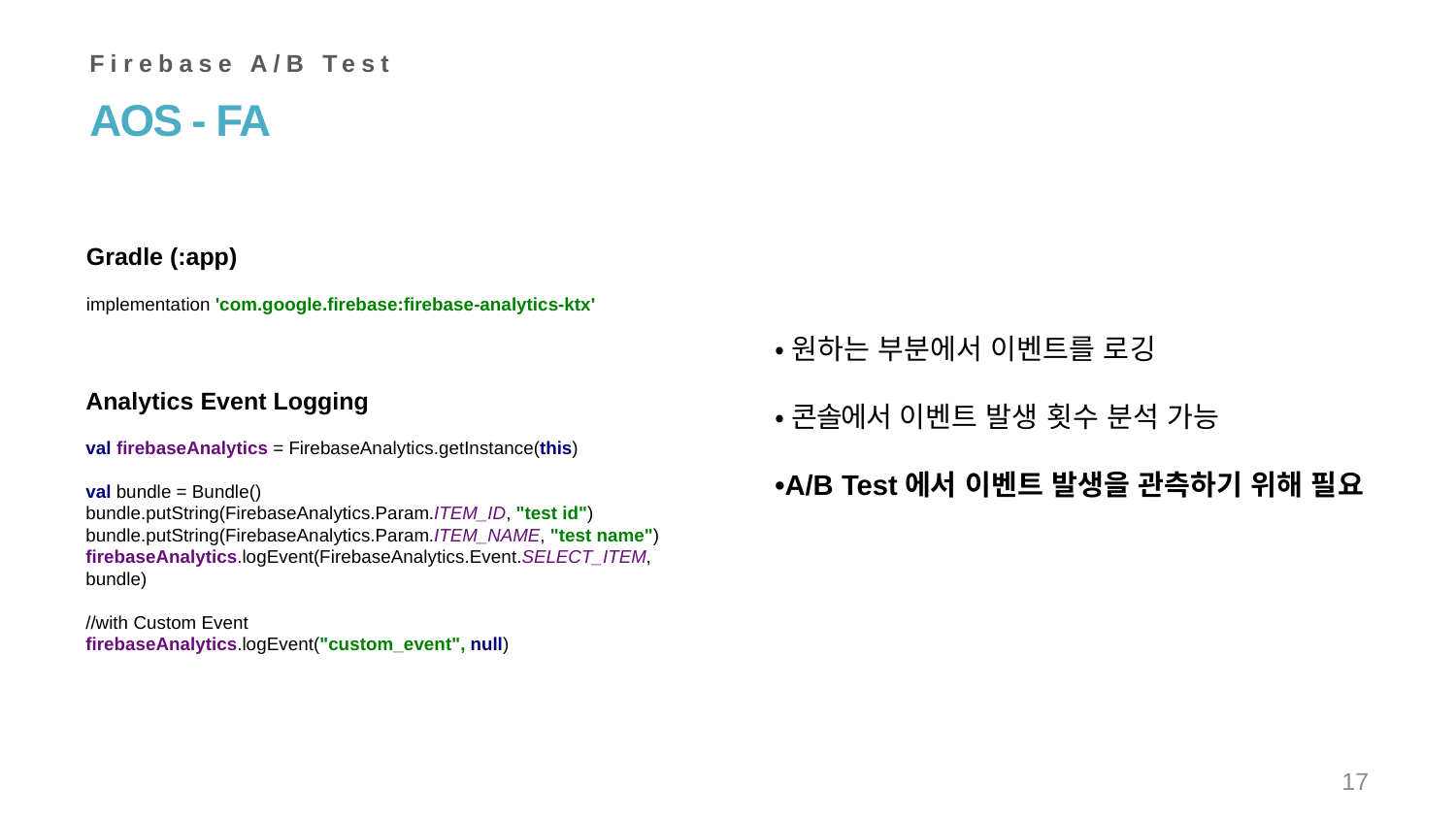

Firebase A/B Test
AOS - FA
Gradle (:app)
implementation 'com.google.firebase:firebase-analytics-ktx'
•원하는 부분에서 이벤트를 로깅

•콘솔에서 이벤트 발생 횟수 분석 가능

•A/B Test에서 이벤트 발생을 관측하기 위해 필요
Analytics Event Logging

val firebaseAnalytics = FirebaseAnalytics.getInstance(this)

val bundle = Bundle()
bundle.putString(FirebaseAnalytics.Param.ITEM_ID, "test id")
bundle.putString(FirebaseAnalytics.Param.ITEM_NAME, "test name")
firebaseAnalytics.logEvent(FirebaseAnalytics.Event.SELECT_ITEM, bundle)

//with Custom Event
firebaseAnalytics.logEvent("custom_event", null)
17